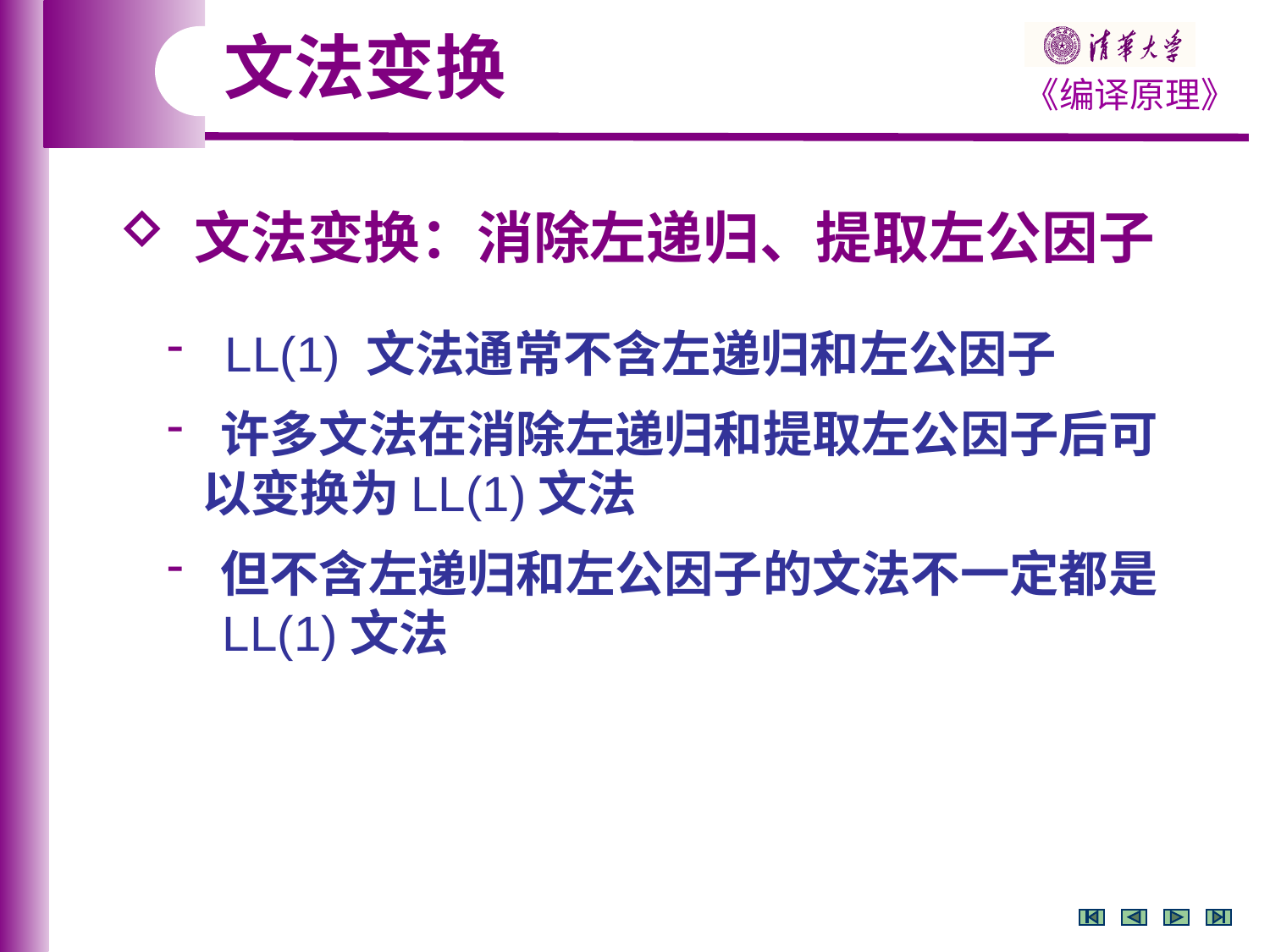

文法变换
 文法变换：消除左递归、提取左公因子
  LL(1) 文法通常不含左递归和左公因子

 许多文法在消除左递归和提取左公因子后可
  以变换为LL(1)文法

 但不含左递归和左公因子的文法不一定都是
    LL(1)文法